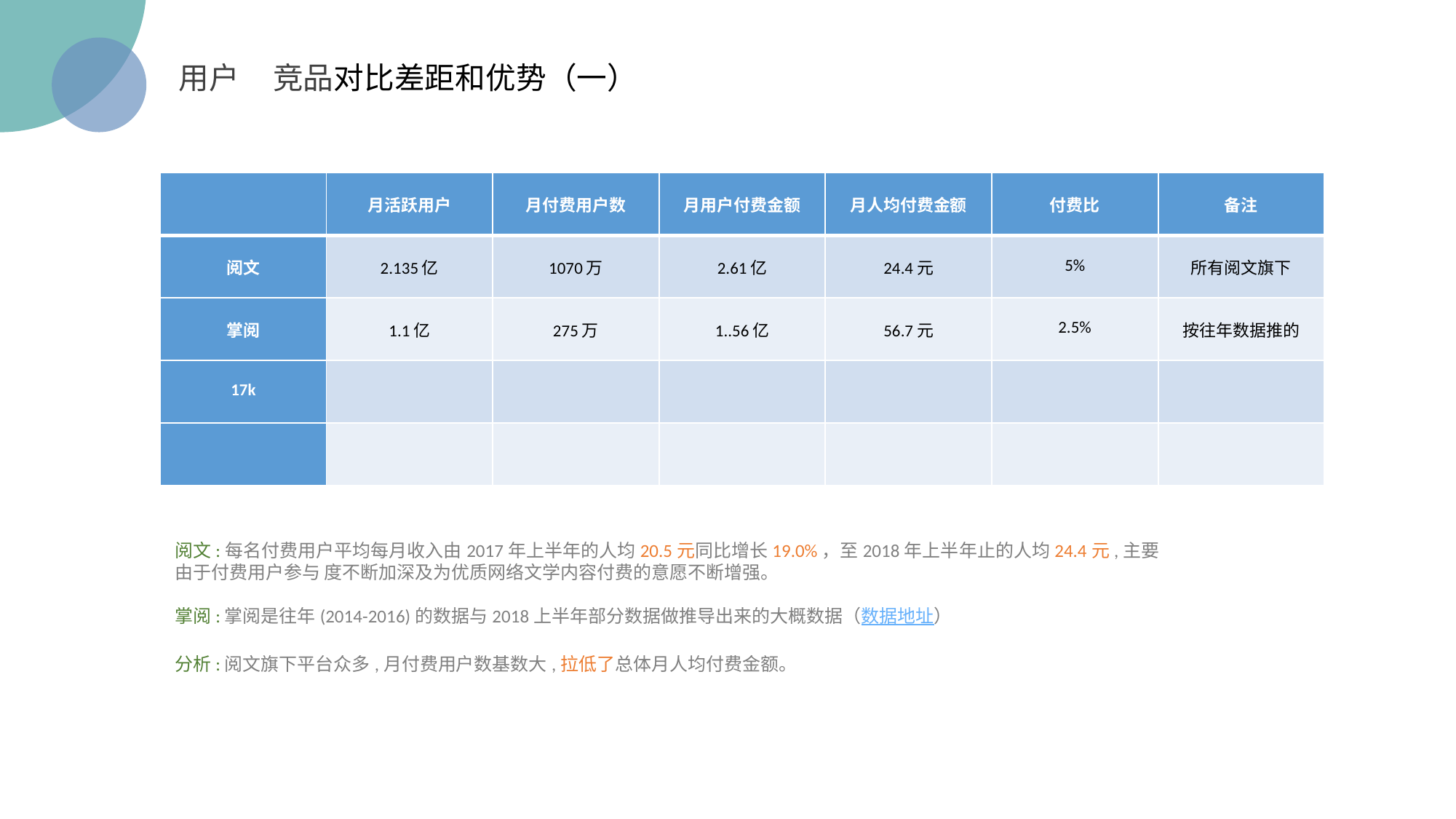

用户     竞品对比差距和优势（一）
|  | 月活跃用户 | 月付费用户数 | 月用户付费金额 | 月人均付费金额 | 付费比 | 备注 |
| --- | --- | --- | --- | --- | --- | --- |
| 阅文 | 2.135亿 | 1070万 | 2.61亿 | 24.4元 | 5% | 所有阅文旗下 |
| 掌阅 | 1.1亿 | 275万 | 1..56亿 | 56.7元 | 2.5% | 按往年数据推的 |
| 17k |  |  |  |  |  |  |
|  |  |  |  |  |  |  |
阅文:每名付费用户平均每月收入由2017年上半年的人均20.5元同比增长19.0%，至2018年上半年止的人均24.4元,主要由于付费用户参与 度不断加深及为优质网络文学内容付费的意愿不断增强。

掌阅:掌阅是往年(2014-2016)的数据与2018上半年部分数据做推导出来的大概数据（数据地址）

分析:阅文旗下平台众多,月付费用户数基数大,拉低了总体月人均付费金额。